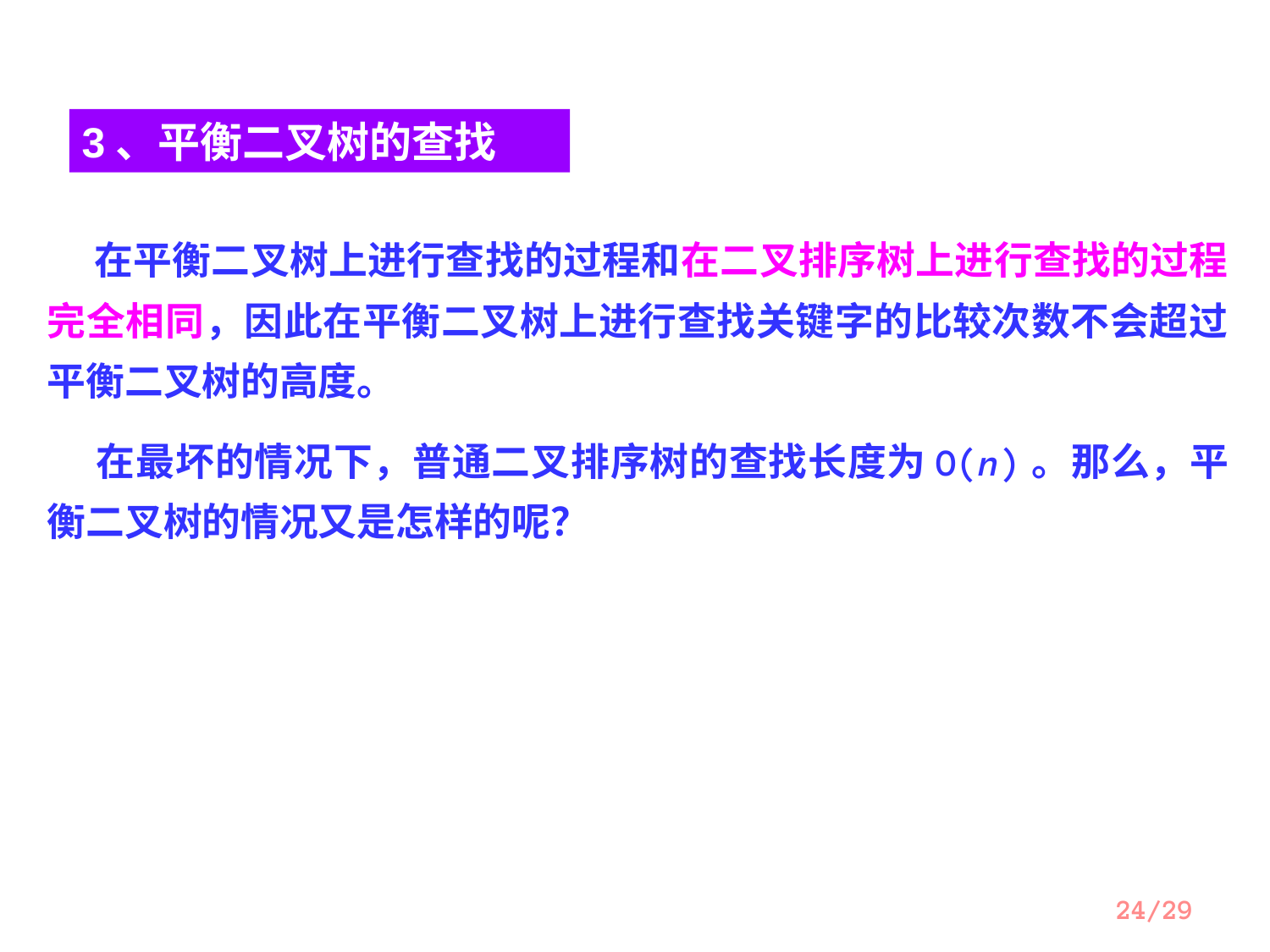

3、平衡二叉树的查找
    在平衡二叉树上进行查找的过程和在二叉排序树上进行查找的过程完全相同，因此在平衡二叉树上进行查找关键字的比较次数不会超过平衡二叉树的高度。
    在最坏的情况下，普通二叉排序树的查找长度为O(n)。那么，平衡二叉树的情况又是怎样的呢？
24/29